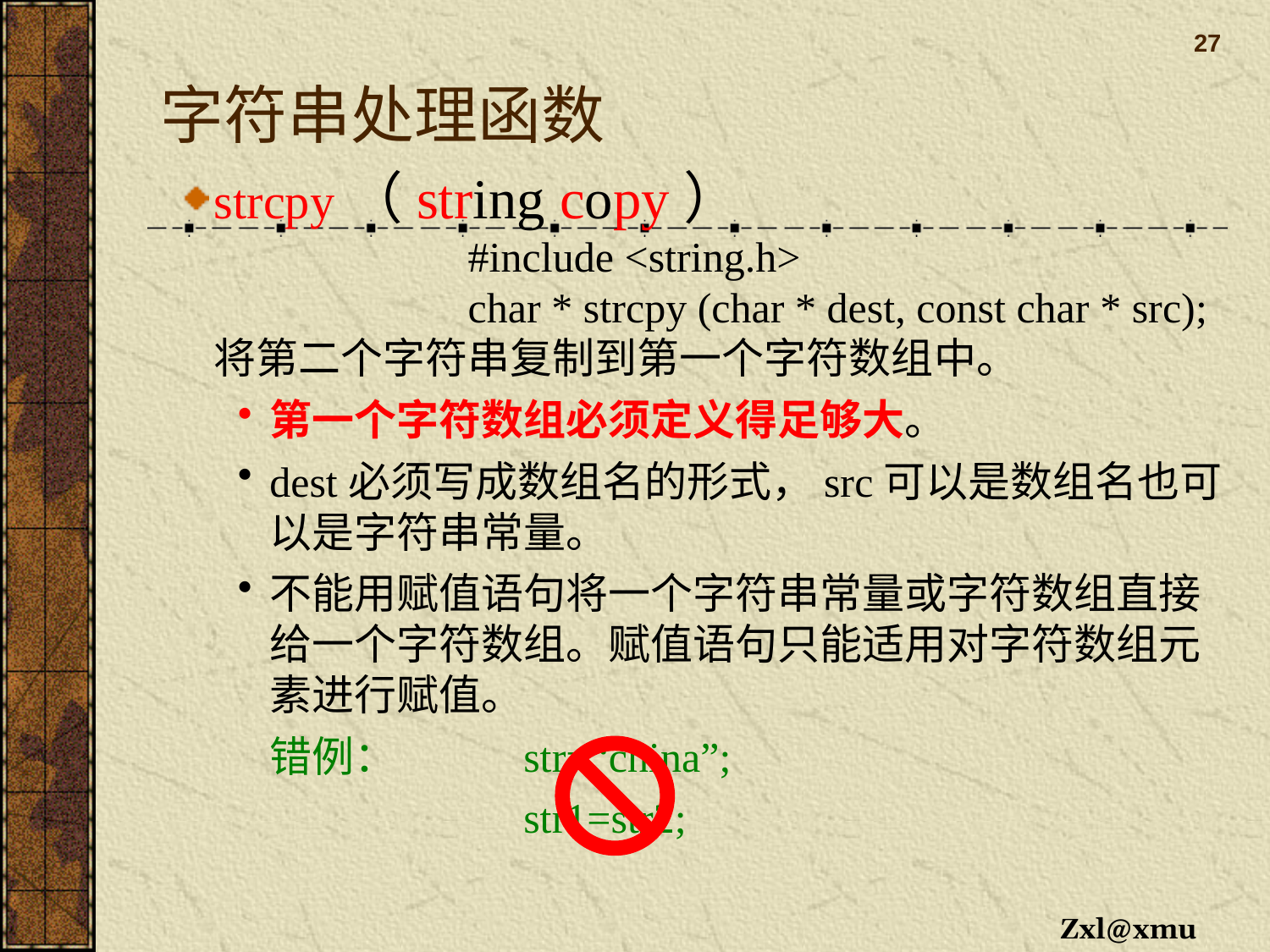

# 字符串处理函数
                    27
strcpy（string copy）
		#include <string.h>
		char * strcpy (char * dest, const char * src);
将第二个字符串复制到第一个字符数组中。
第一个字符数组必须定义得足够大。
dest必须写成数组名的形式，src可以是数组名也可以是字符串常量。
不能用赋值语句将一个字符串常量或字符数组直接给一个字符数组。赋值语句只能适用对字符数组元素进行赋值。
	错例：	str=“china”;
			str1=str2;